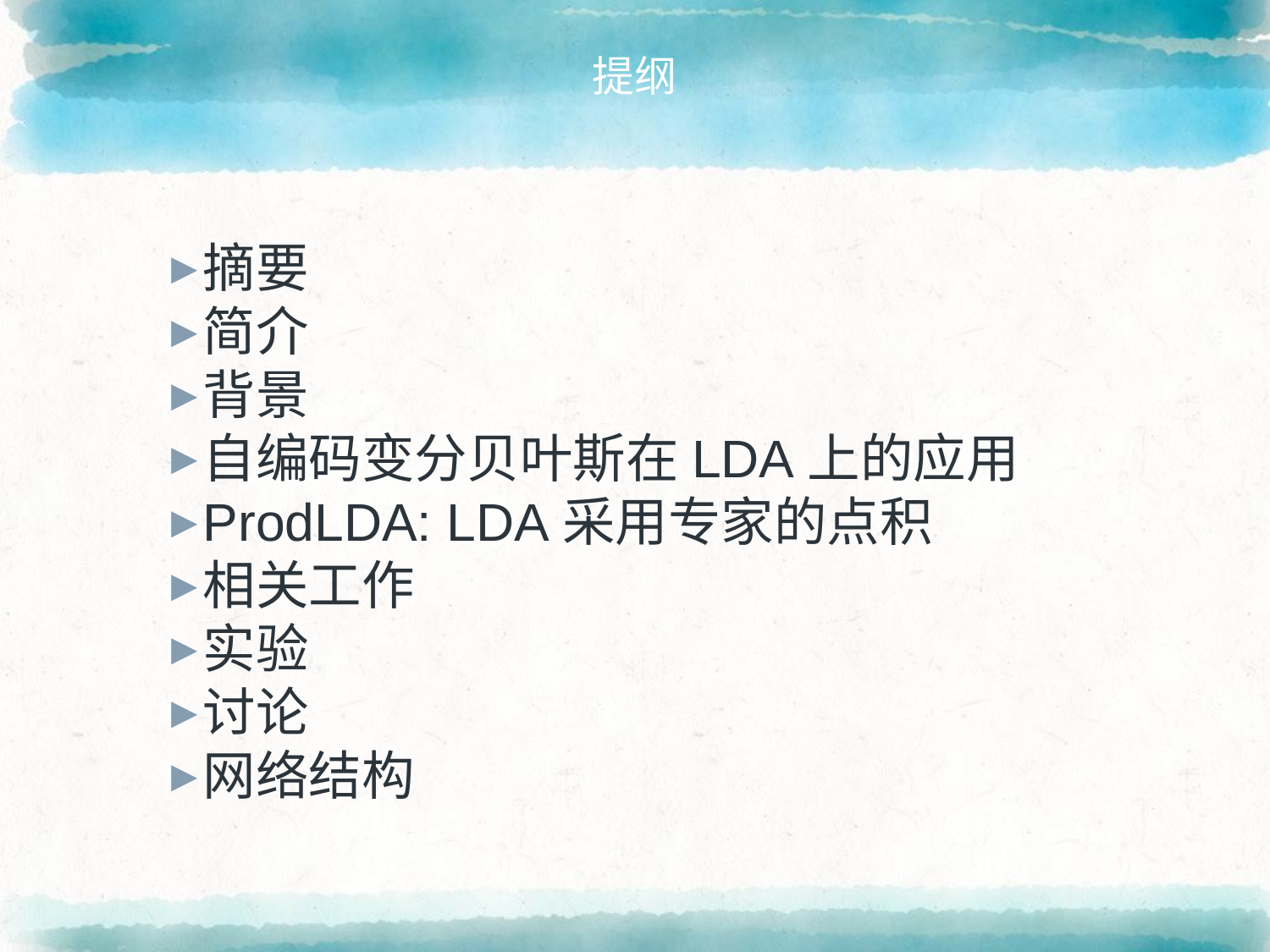

# 提纲
摘要
简介
背景
自编码变分贝叶斯在LDA上的应用
ProdLDA: LDA采用专家的点积
相关工作
实验
讨论
网络结构